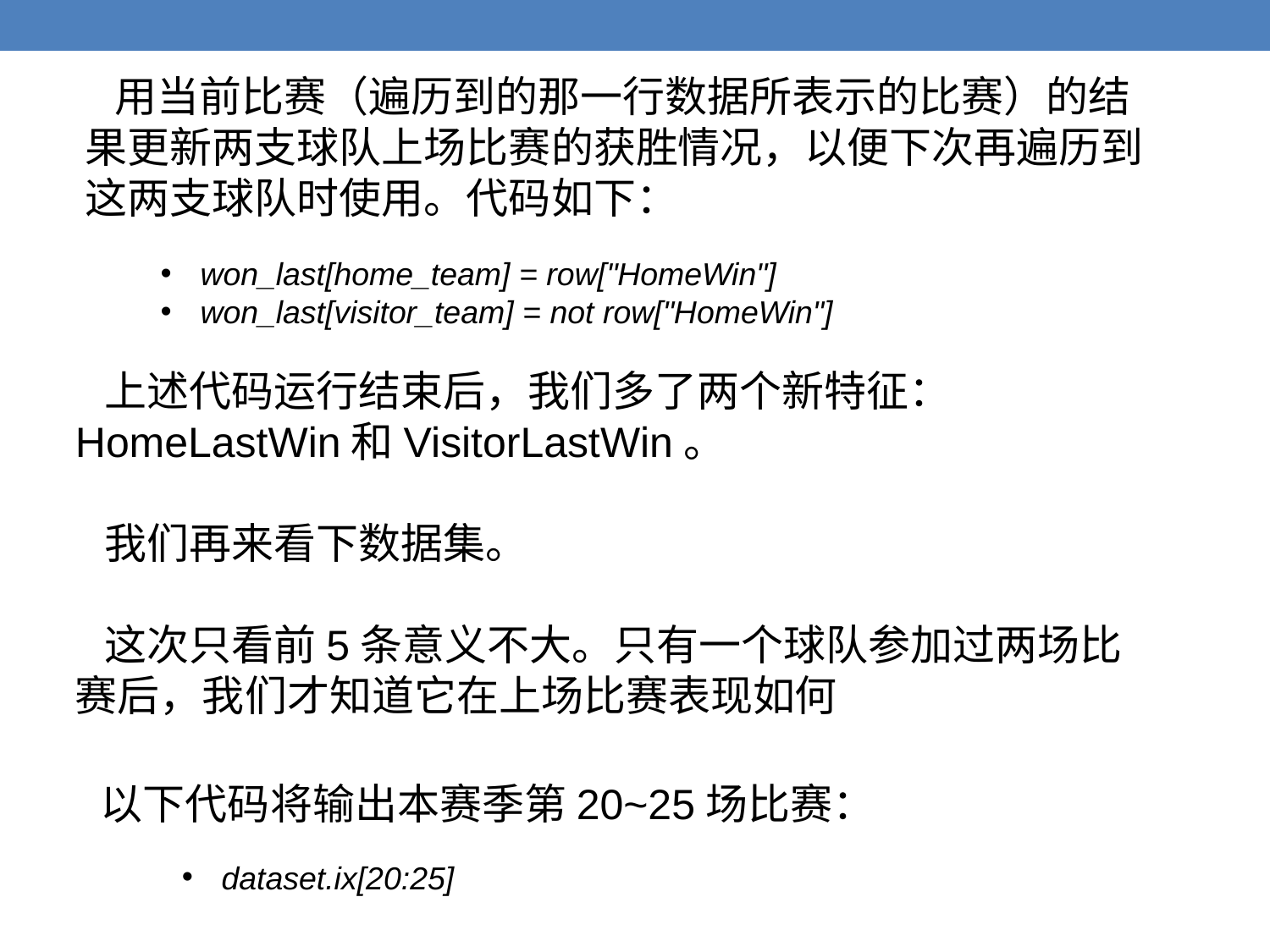

用当前比赛（遍历到的那一行数据所表示的比赛）的结果更新两支球队上场比赛的获胜情况，以便下次再遍历到这两支球队时使用。代码如下：
won_last[home_team] = row["HomeWin"]
won_last[visitor_team] = not row["HomeWin"]
  上述代码运行结束后，我们多了两个新特征：HomeLastWin和VisitorLastWin。

  我们再来看下数据集。

  这次只看前5条意义不大。只有一个球队参加过两场比赛后，我们才知道它在上场比赛表现如何
  以下代码将输出本赛季第20~25场比赛：
dataset.ix[20:25]